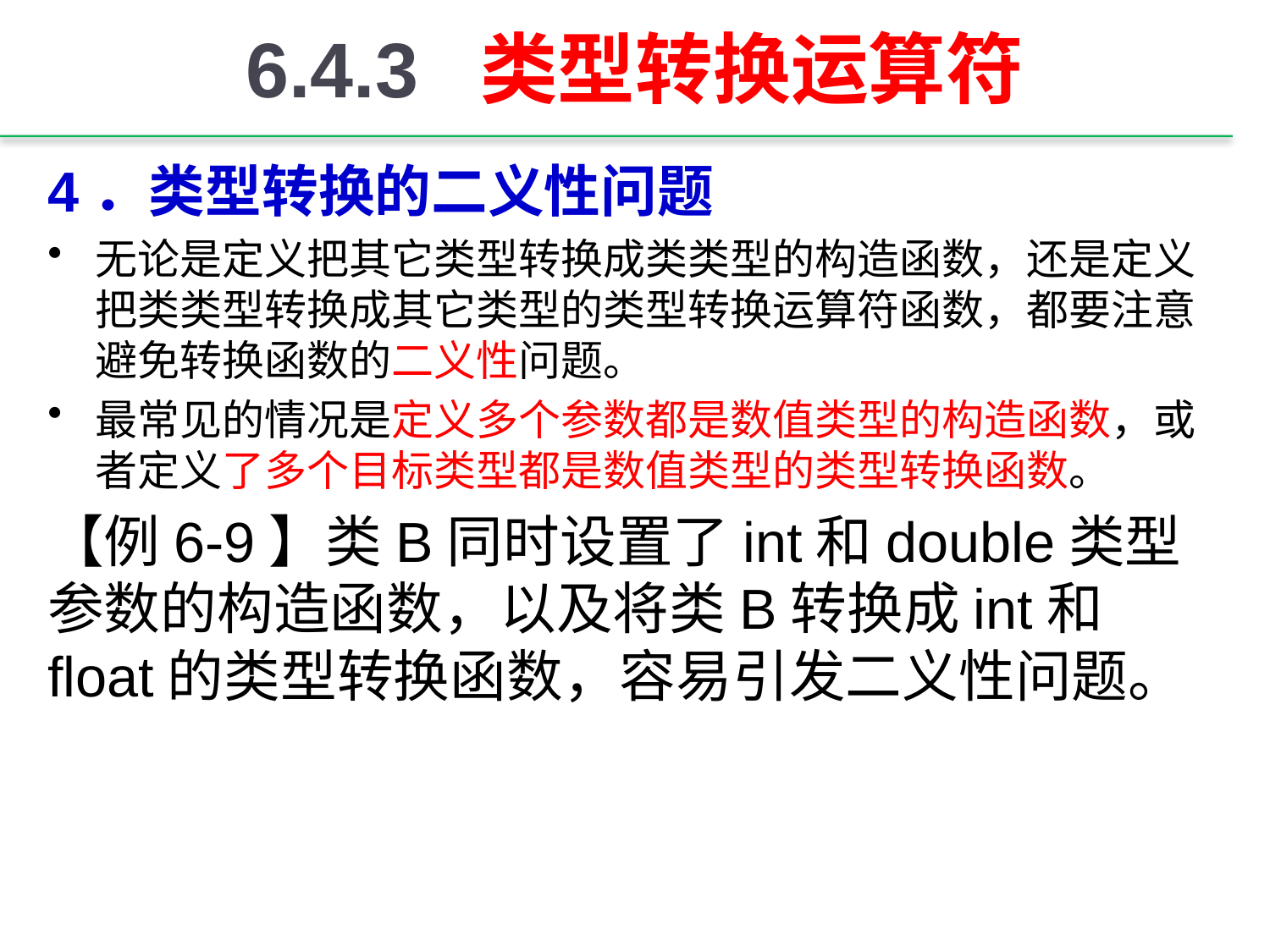

# 6.4.3  类型转换运算符
4．类型转换的二义性问题
无论是定义把其它类型转换成类类型的构造函数，还是定义把类类型转换成其它类型的类型转换运算符函数，都要注意避免转换函数的二义性问题。
最常见的情况是定义多个参数都是数值类型的构造函数，或者定义了多个目标类型都是数值类型的类型转换函数。
【例6-9】类B同时设置了int和double类型参数的构造函数，以及将类B转换成int和float的类型转换函数，容易引发二义性问题。